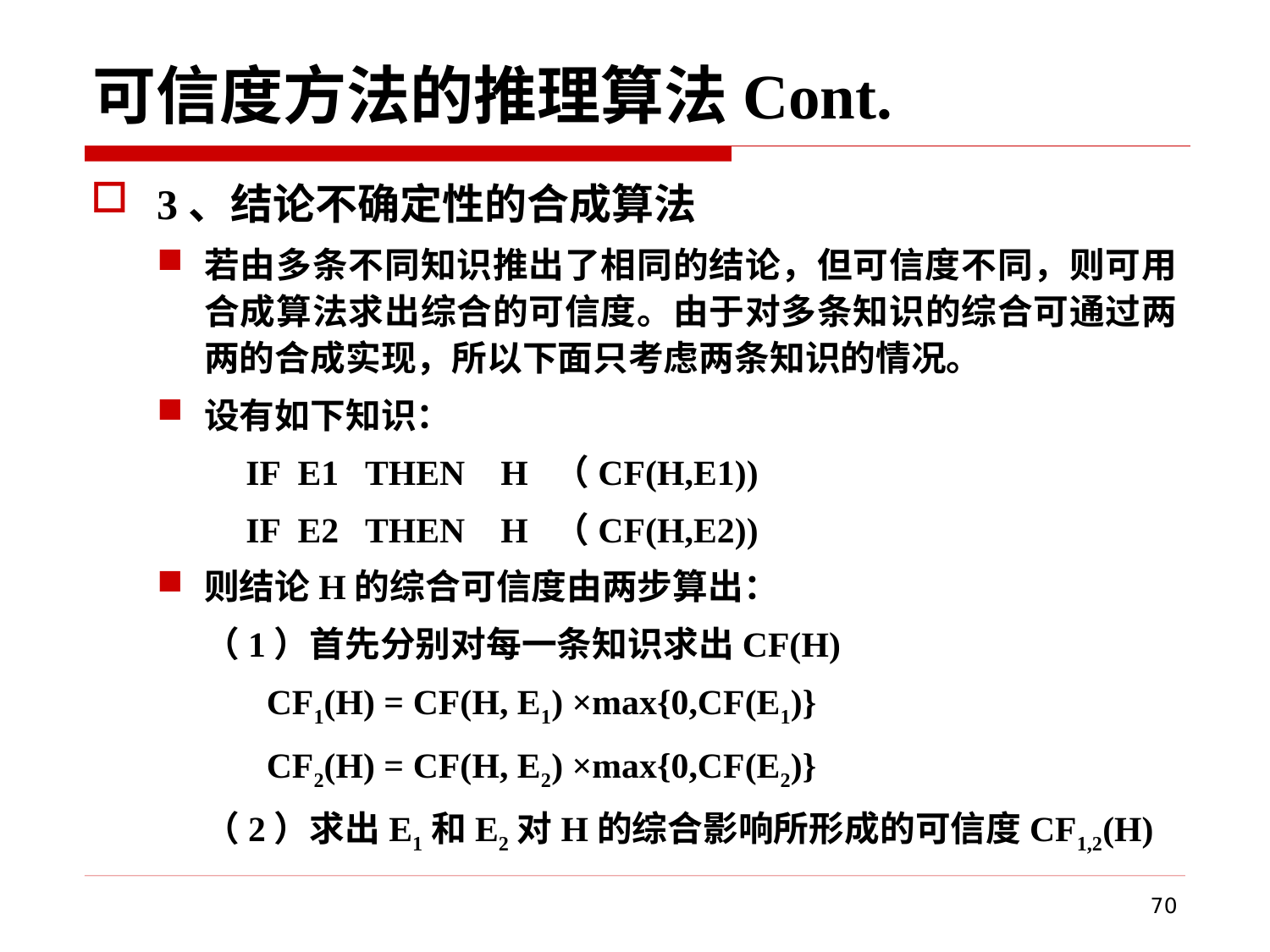

# 可信度方法的推理算法Cont.
3、结论不确定性的合成算法
若由多条不同知识推出了相同的结论，但可信度不同，则可用合成算法求出综合的可信度。由于对多条知识的综合可通过两两的合成实现，所以下面只考虑两条知识的情况。
设有如下知识：
          IF  E1   THEN    H  （CF(H,E1))
          IF  E2   THEN    H  （CF(H,E2))
则结论H的综合可信度由两步算出：
（1）首先分别对每一条知识求出CF(H)
       CF1(H) = CF(H, E1) ×max{0,CF(E1)}
       CF2(H) = CF(H, E2) ×max{0,CF(E2)}
（2）求出E1和E2对H的综合影响所形成的可信度CF1,2(H)
70